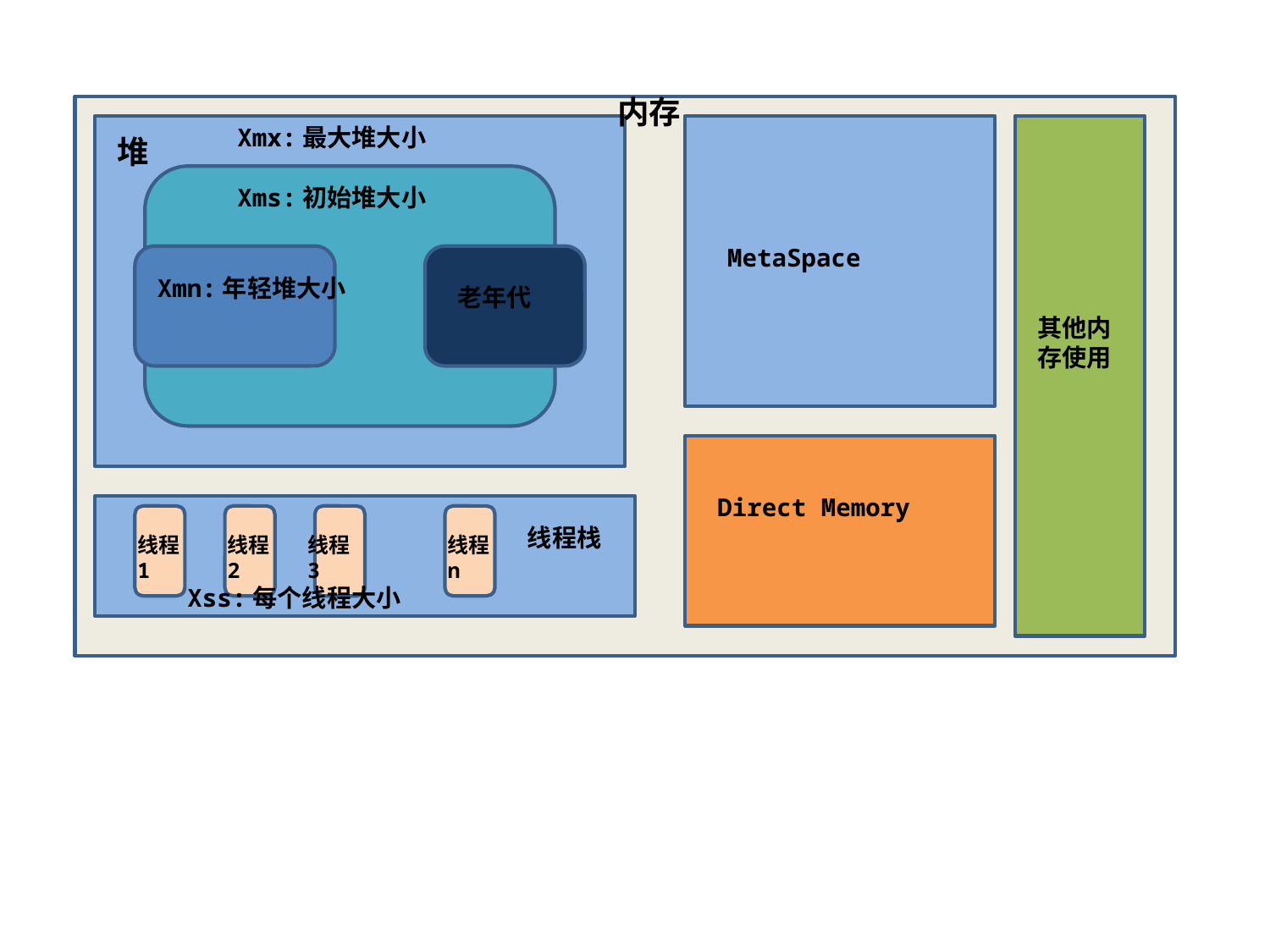

内存

Xmx:最大堆大小

堆

Xms:初始堆大小
MetaSpace

Xmn:年轻堆大小
老年代
其他内存使用

Direct Memory

线程栈
线程1
线程2
线程3
线程n
Xss:每个线程大小